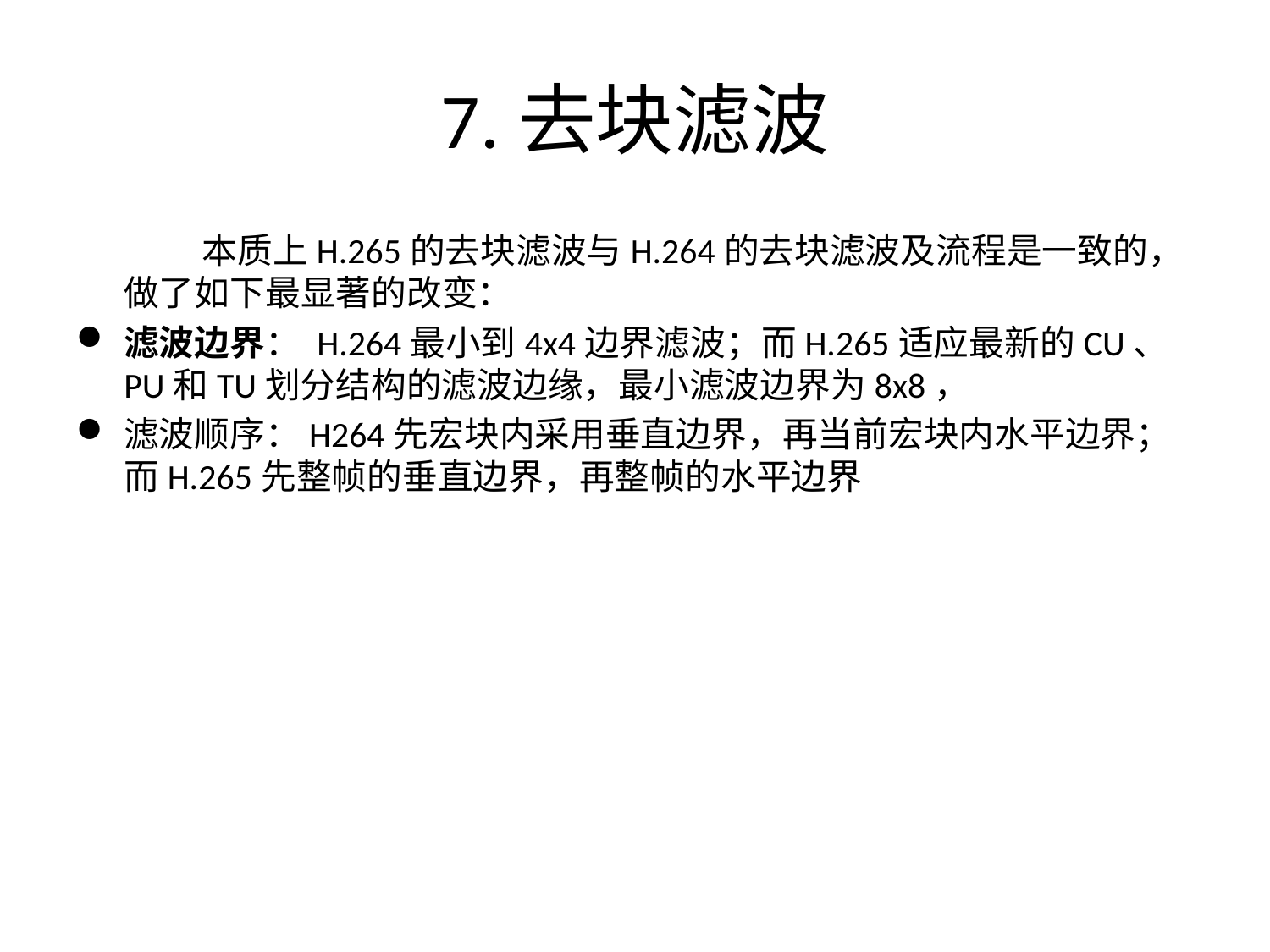

# 7.去块滤波
               本质上H.265的去块滤波与H.264的去块滤波及流程是一致的，做了如下最显著的改变：
滤波边界： H.264最小到4x4边界滤波；而H.265适应最新的CU、PU和TU划分结构的滤波边缘，最小滤波边界为8x8，
滤波顺序：H264先宏块内采用垂直边界，再当前宏块内水平边界；而H.265先整帧的垂直边界，再整帧的水平边界